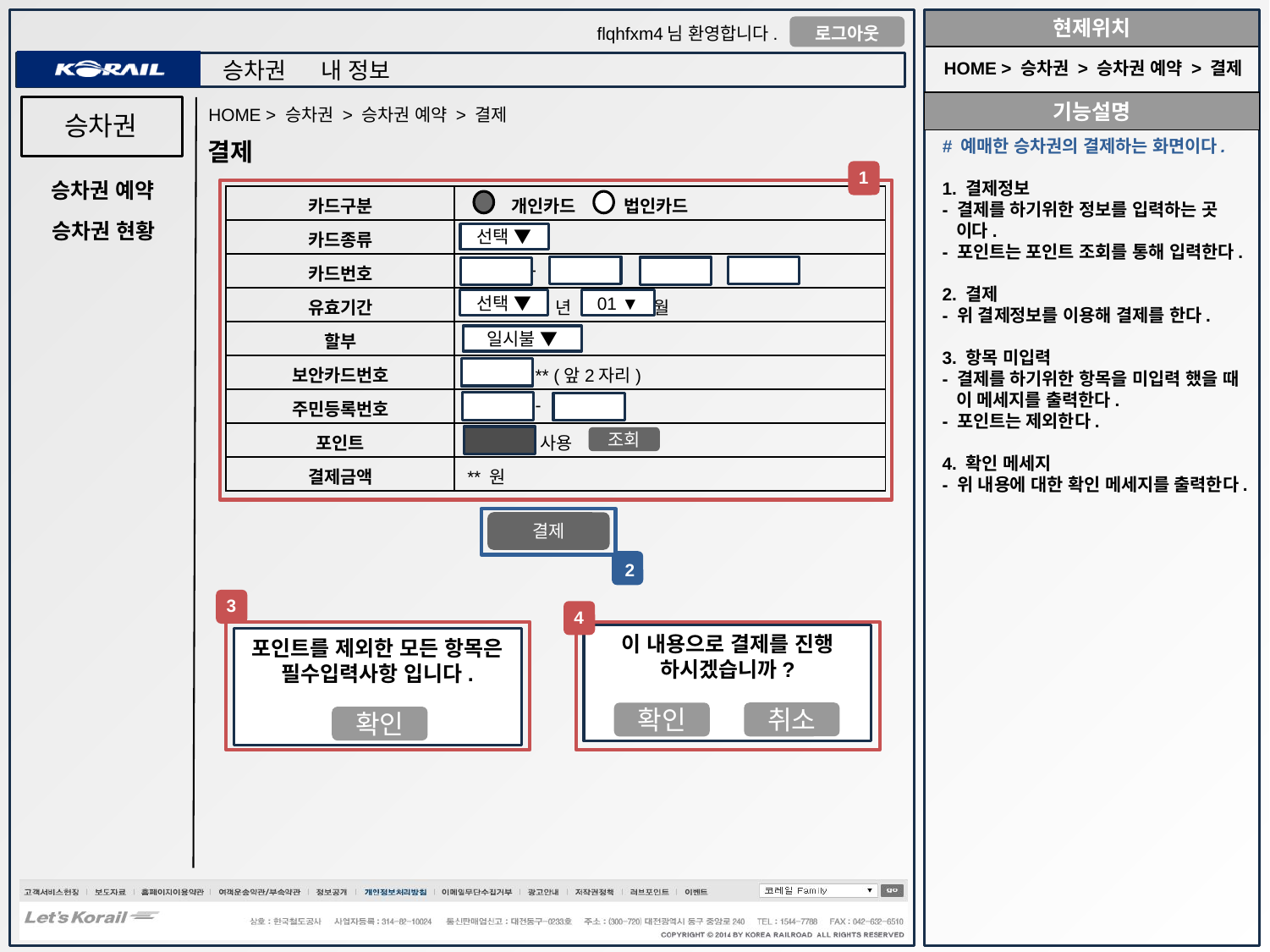

HOME > 승차권 > 승차권 예약 > 결제
HOME > 승차권 > 승차권 예약 > 결제
승차권
# 예매한 승차권의 결제하는 화면이다.

1. 결제정보
- 결제를 하기위한 정보를 입력하는 곳
  이다.
- 포인트는 포인트 조회를 통해 입력한다.

2. 결제
- 위 결제정보를 이용해 결제를 한다.

3. 항목 미입력
- 결제를 하기위한 항목을 미입력 했을 때
  이 메세지를 출력한다.
- 포인트는 제외한다.

4. 확인 메세지
- 위 내용에 대한 확인 메세지를 출력한다.
결제
1

승차권 예약

| 카드구분 | 개인카드 법인카드 |
| --- | --- |
| 카드종류 |  |
| 카드번호 | - - - |
| 유효기간 | 년 월 |
| 할부 |  |
| 보안카드번호 | \*\* (앞2자리) |
| 주민등록번호 | - |
| 포인트 | 사용 |
| 결제금액 | \*\* 원 |

승차권 현황
선택 ▼

01 ▼
선택 ▼
일시불 ▼

조회

결제

2
3

4

이 내용으로 결제를 진행 하시겠습니까?
포인트를 제외한 모든 항목은 필수입력사항 입니다.
취소
확인
확인